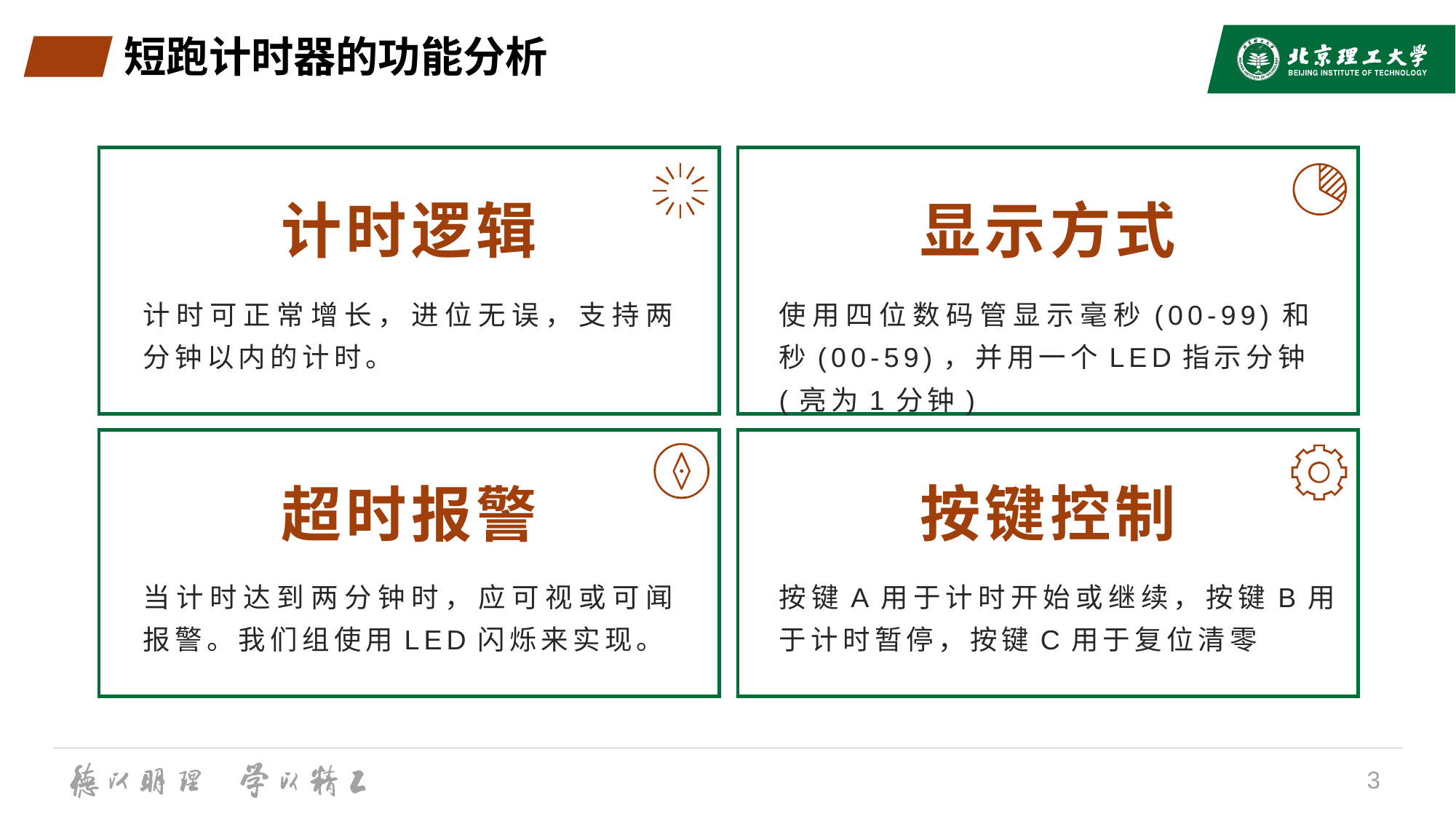

# 短跑计时器的功能分析

计时逻辑
显示方式
计时可正常增长，进位无误，支持两分钟以内的计时。
使用四位数码管显示毫秒(00-99)和秒(00-59)，并用一个LED指示分钟(亮为1分钟)

按键控制
超时报警
当计时达到两分钟时，应可视或可闻报警。我们组使用LED闪烁来实现。
按键A用于计时开始或继续，按键B用于计时暂停，按键C用于复位清零